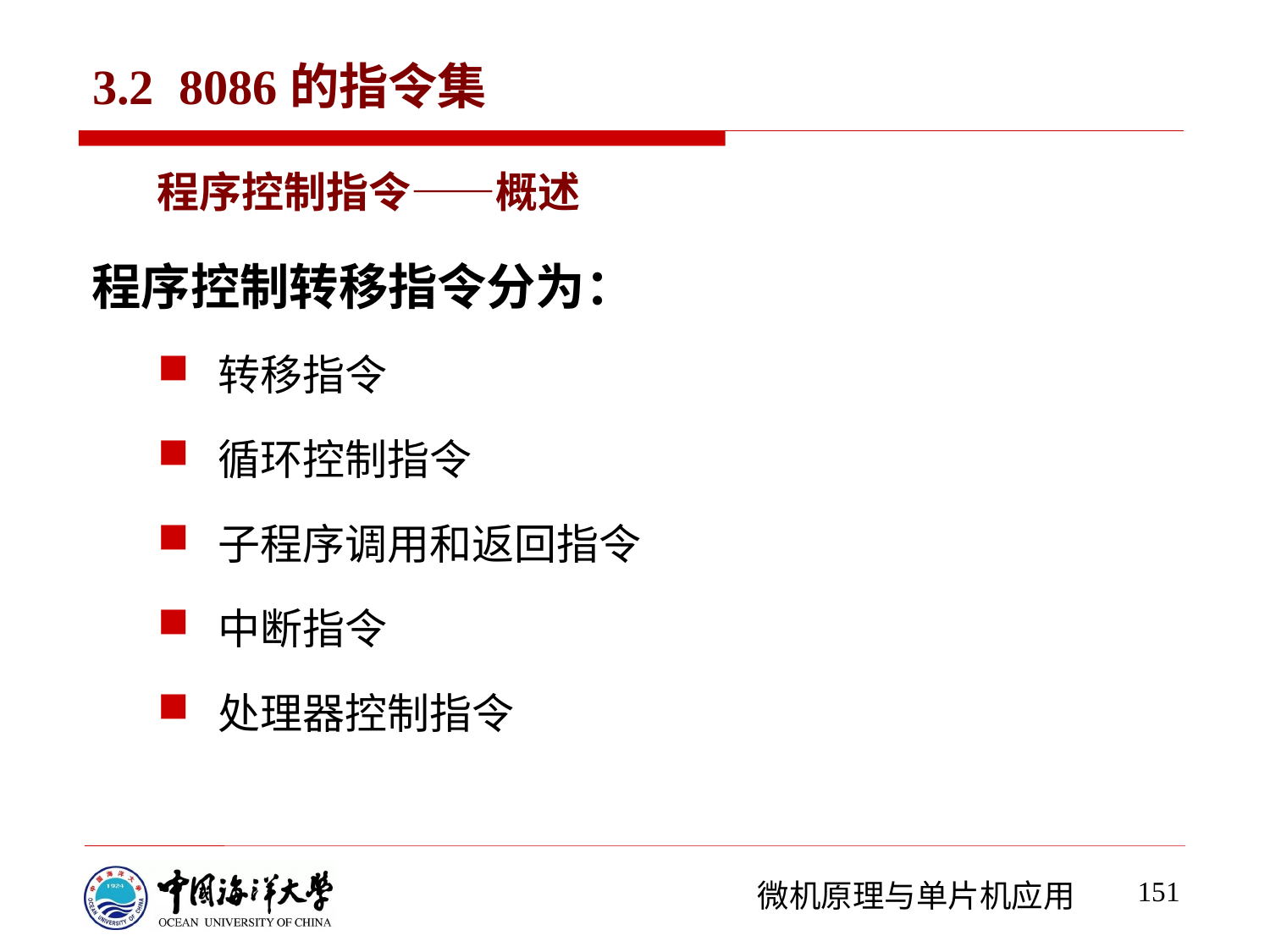

# 3.2  8086的指令集
程序控制指令——概述
程序控制转移指令分为：
转移指令
循环控制指令
子程序调用和返回指令
中断指令
处理器控制指令

151